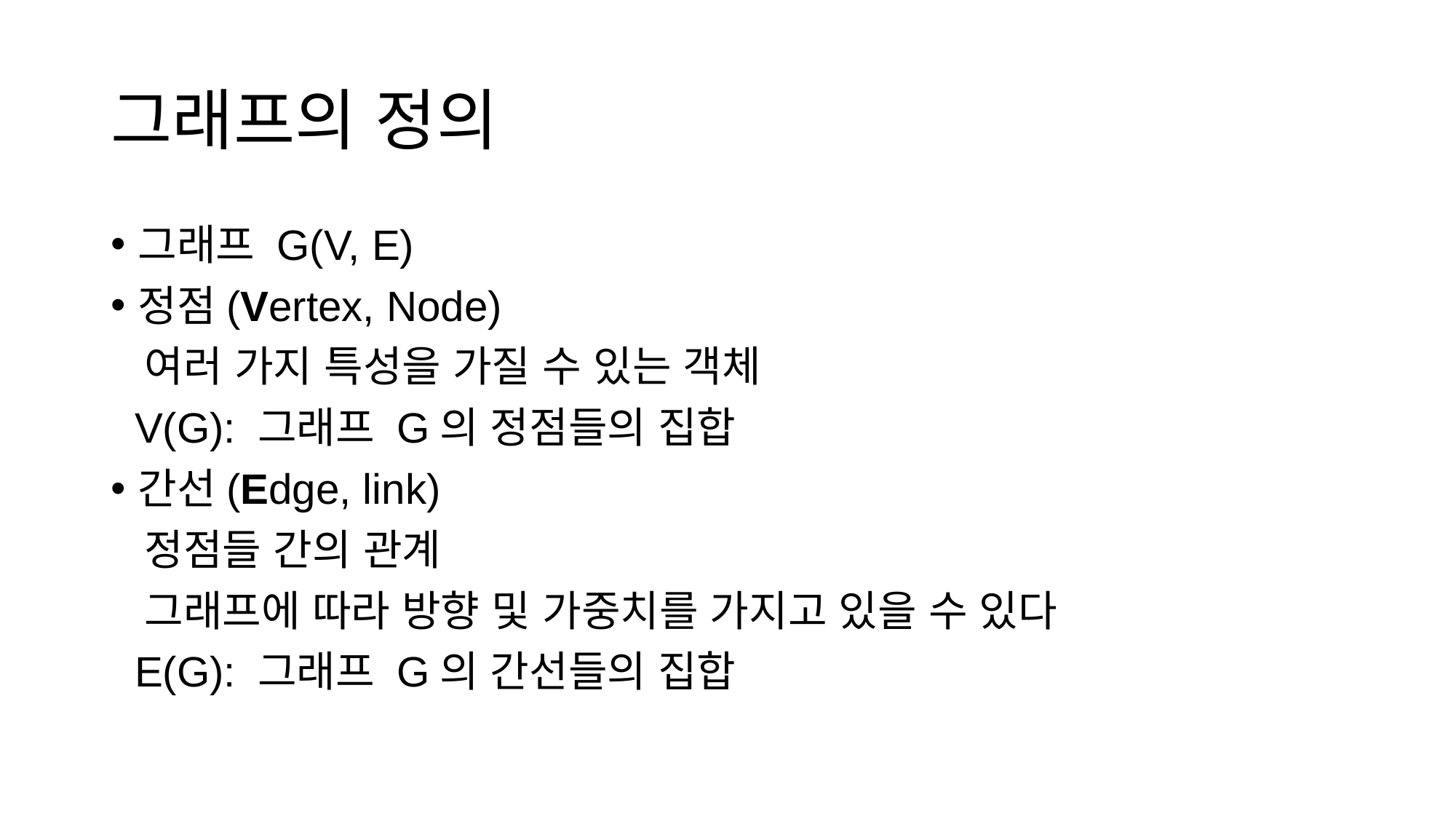

# 그래프의 정의
그래프 G(V, E)
정점(Vertex, Node)
  여러 가지 특성을 가질 수 있는 객체
  V(G): 그래프 G의 정점들의 집합
간선(Edge, link)
  정점들 간의 관계
  그래프에 따라 방향 및 가중치를 가지고 있을 수 있다
  E(G): 그래프 G의 간선들의 집합